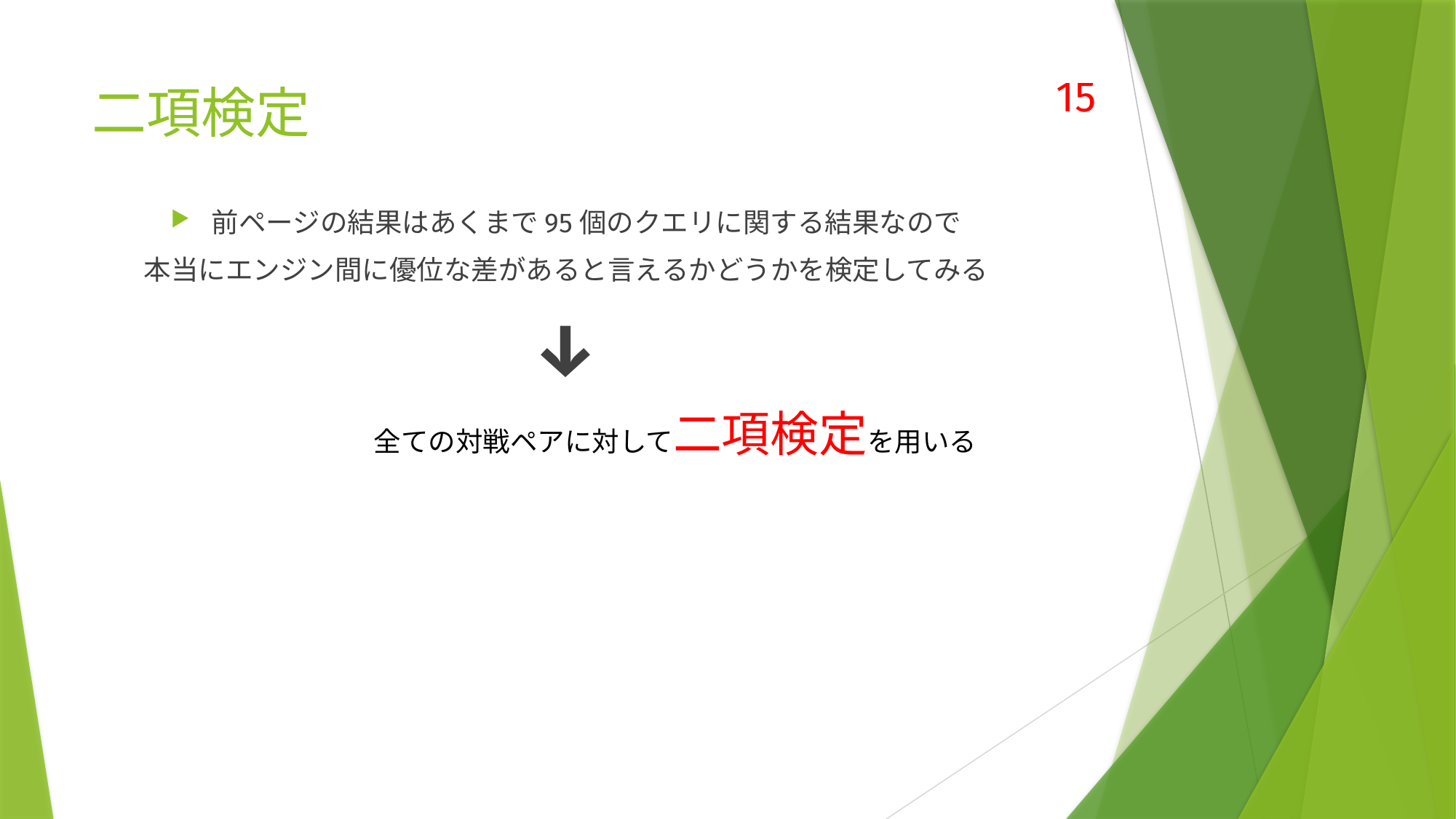

# 二項検定
15

前ページの結果はあくまで95個のクエリに関する結果なので
本当にエンジン間に優位な差があると言えるかどうかを検定してみる
↓
		全ての対戦ペアに対して二項検定を用いる